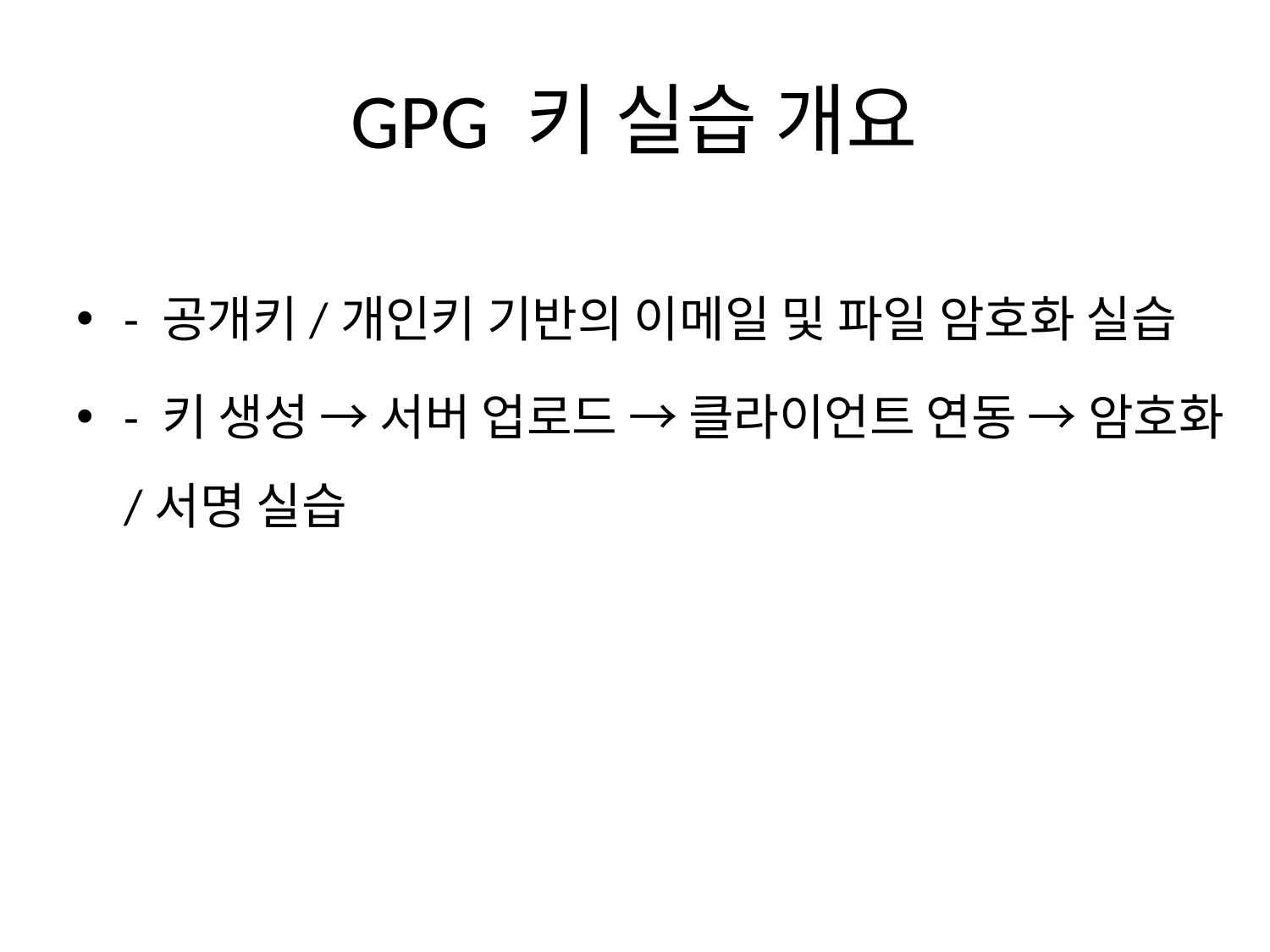

# GPG 키 실습 개요
- 공개키/개인키 기반의 이메일 및 파일 암호화 실습
- 키 생성 → 서버 업로드 → 클라이언트 연동 → 암호화/서명 실습